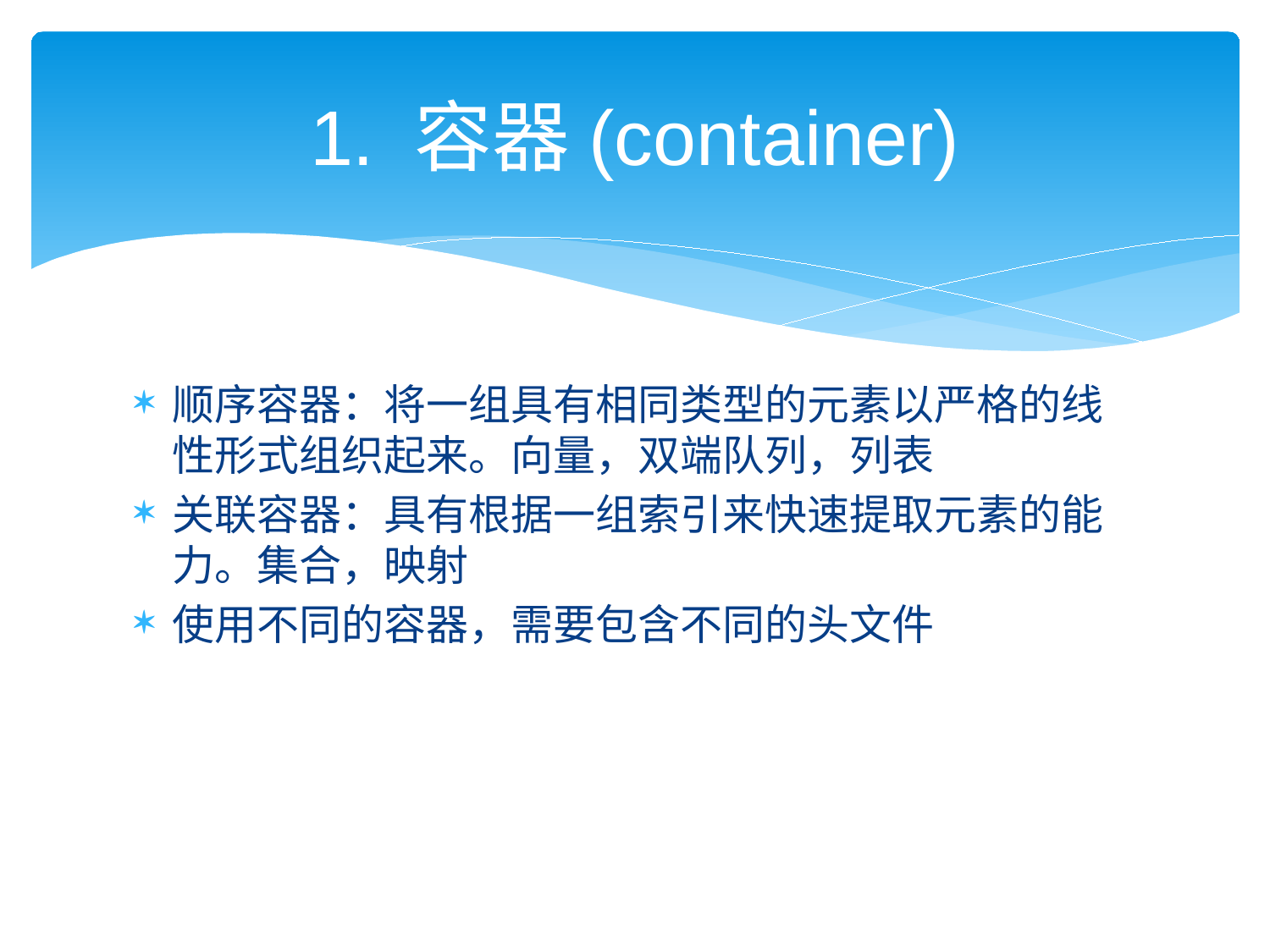

# 1. 容器(container)
顺序容器：将一组具有相同类型的元素以严格的线性形式组织起来。向量，双端队列，列表
关联容器：具有根据一组索引来快速提取元素的能力。集合，映射
使用不同的容器，需要包含不同的头文件